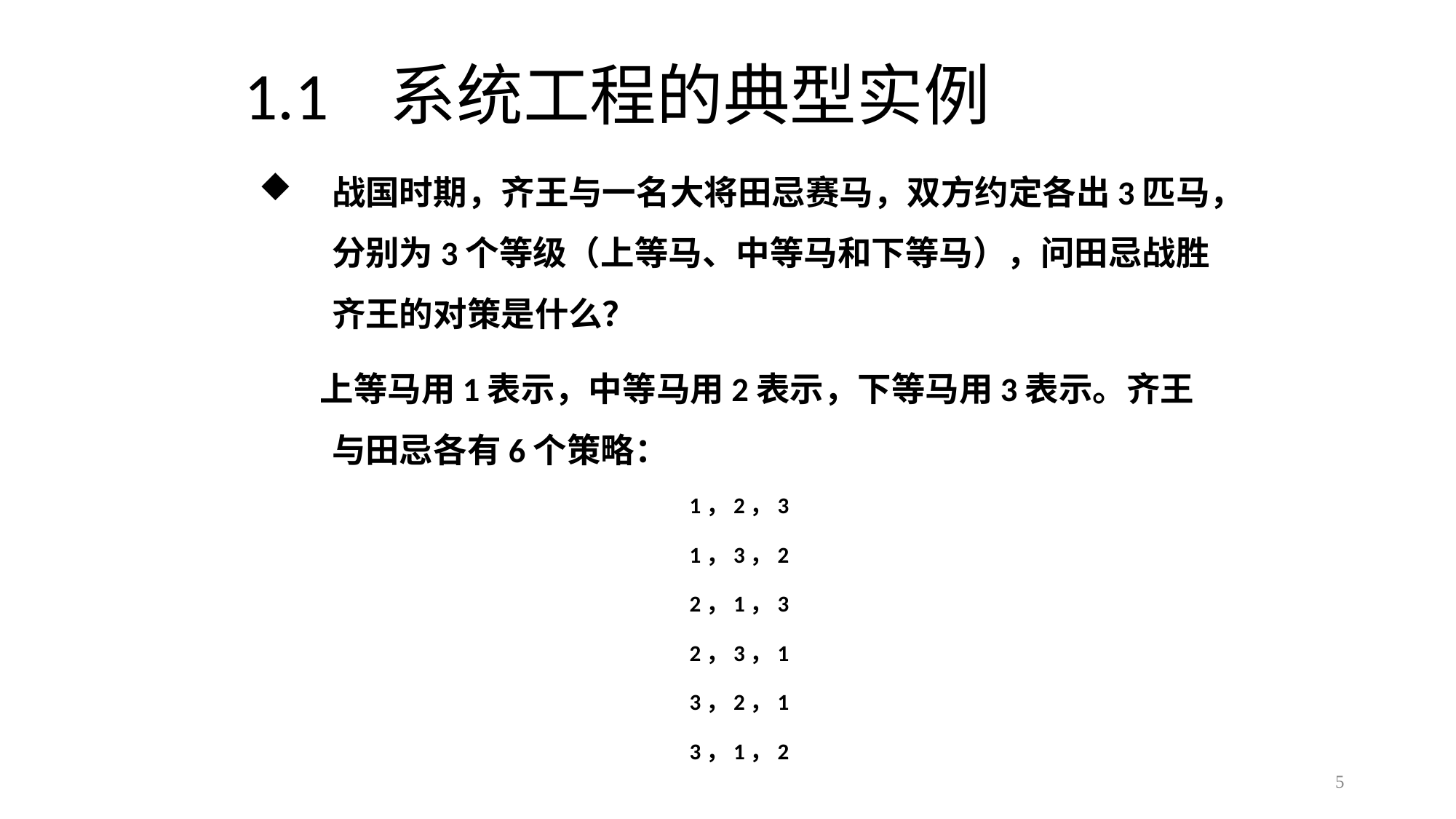

# 1.1   系统工程的典型实例
战国时期，齐王与一名大将田忌赛马，双方约定各出3匹马，分别为3个等级（上等马、中等马和下等马），问田忌战胜齐王的对策是什么？
       上等马用1表示，中等马用2表示，下等马用3表示。齐王与田忌各有6个策略：
1，2，3
1，3，2
2，1，3
2，3，1
3，2，1
3，1，2
5